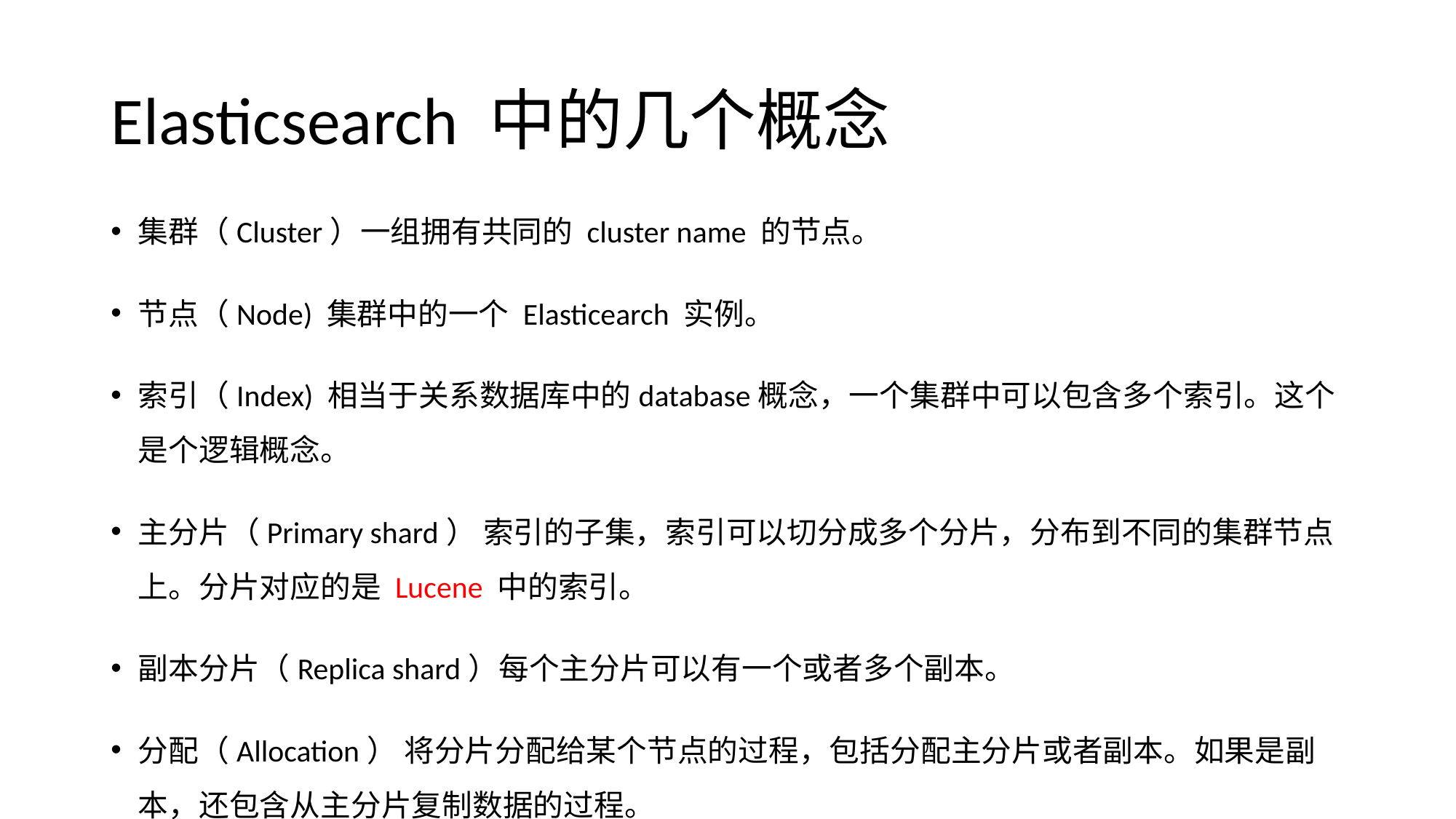

# Elasticsearch 中的几个概念
集群（Cluster）一组拥有共同的 cluster name 的节点。
节点（Node) 集群中的一个 Elasticearch 实例。
索引（Index) 相当于关系数据库中的database概念，一个集群中可以包含多个索引。这个是个逻辑概念。
主分片（Primary shard） 索引的子集，索引可以切分成多个分片，分布到不同的集群节点上。分片对应的是 Lucene 中的索引。
副本分片（Replica shard）每个主分片可以有一个或者多个副本。
分配（Allocation） 将分片分配给某个节点的过程，包括分配主分片或者副本。如果是副本，还包含从主分片复制数据的过程。